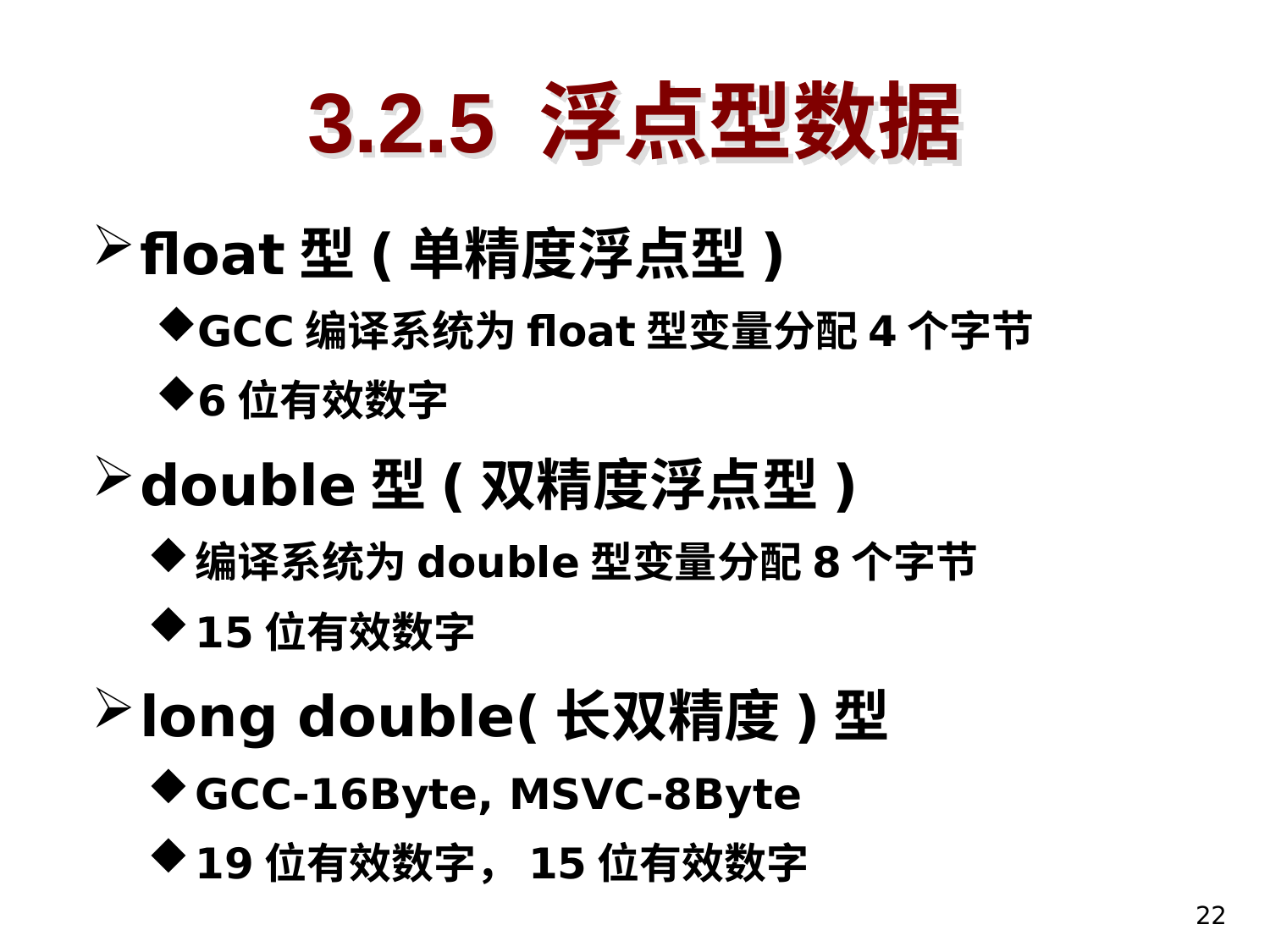

# 3.2.5 浮点型数据
float型(单精度浮点型)
GCC编译系统为float型变量分配4个字节
6位有效数字
double型(双精度浮点型)
编译系统为double型变量分配8个字节
15位有效数字
long double(长双精度)型
GCC-16Byte, MSVC-8Byte
19位有效数字，15位有效数字

22